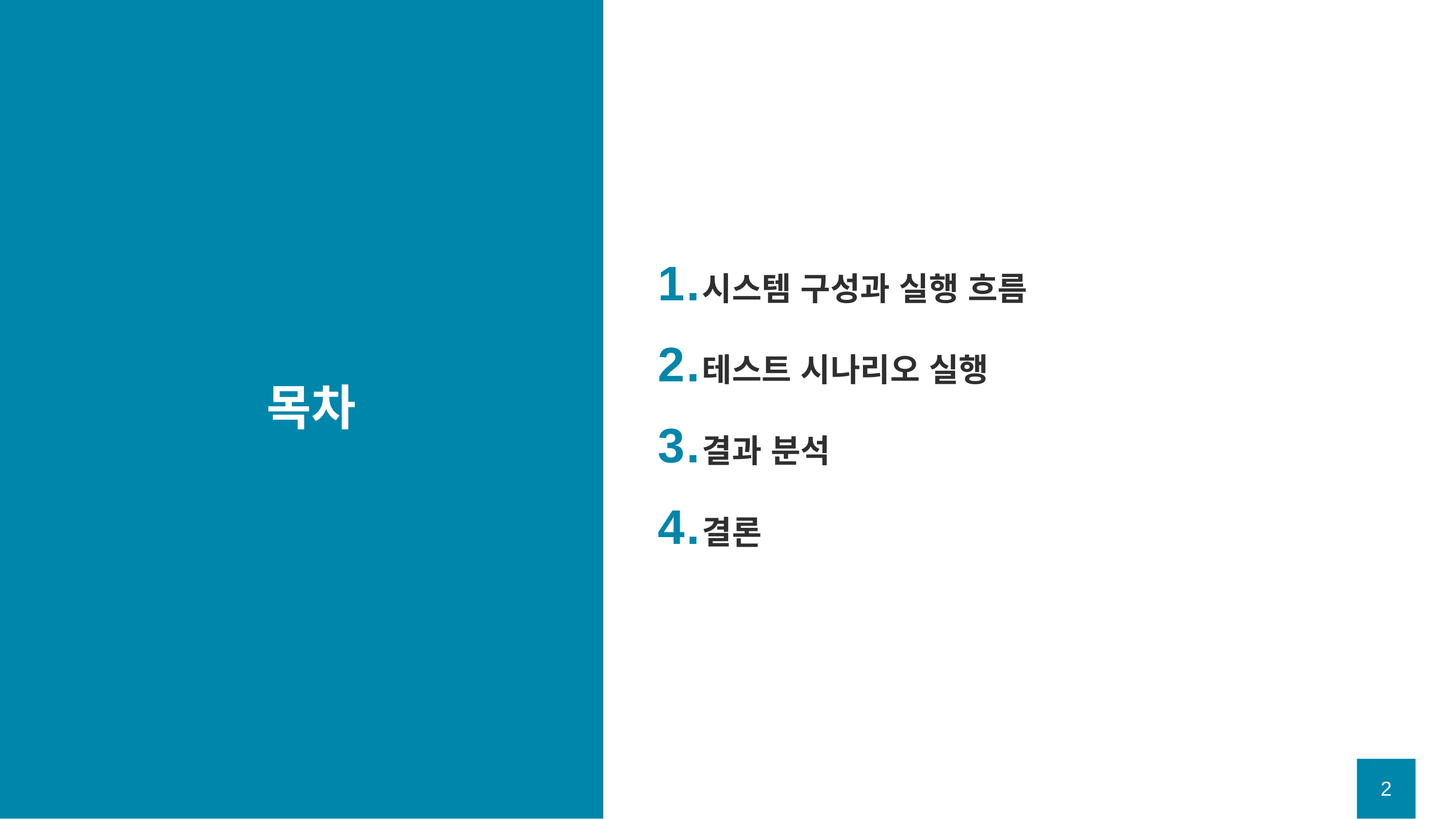

시스템 구성과 실행 흐름
테스트 시나리오 실행
결과 분석
결론
# 목차
2